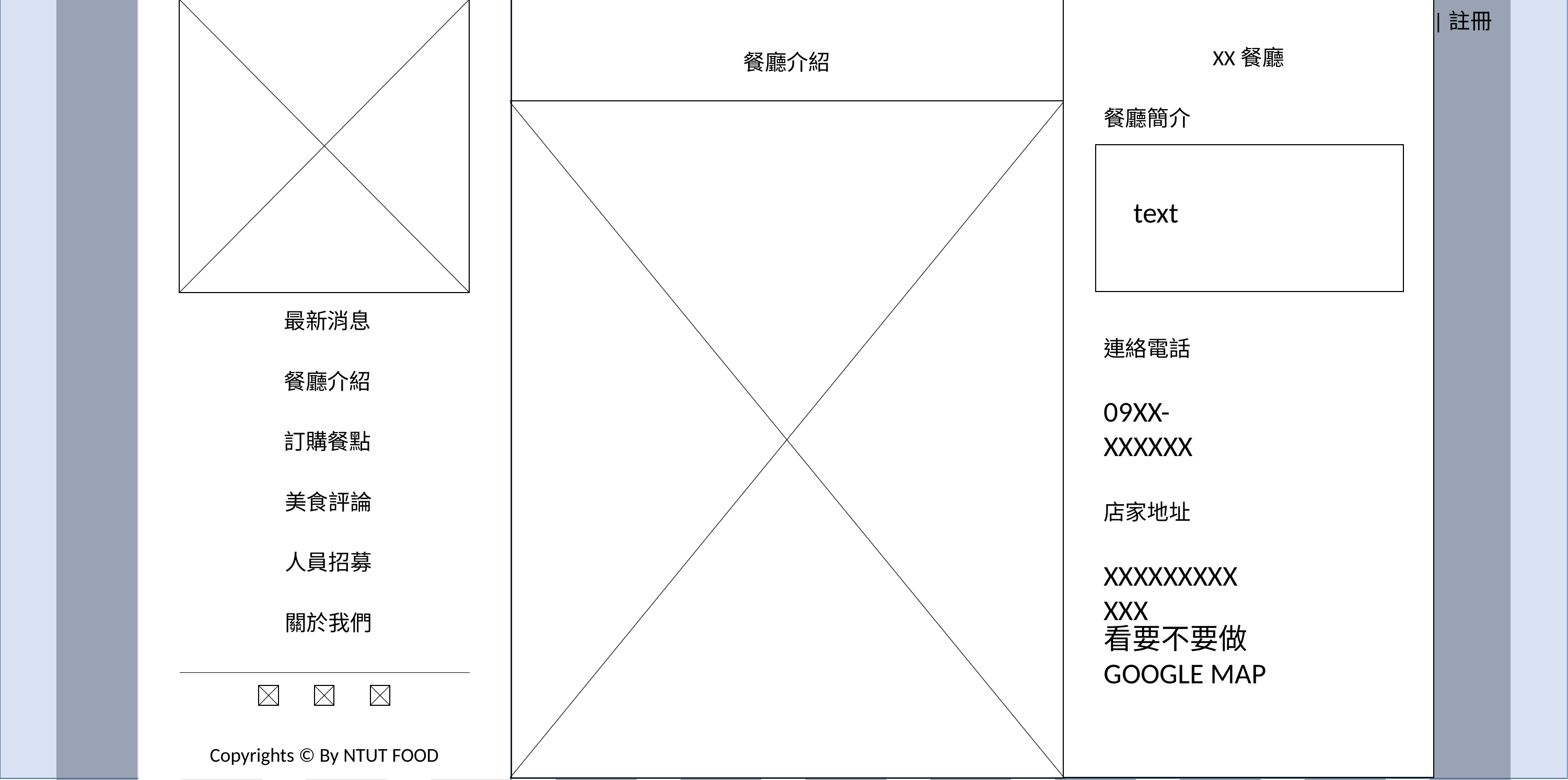

背景:大圖片 1920*955

XX餐廳
餐廳簡介

text
連絡電話
09XX-XXXXXX
店家地址
XXXXXXXXXXXX
看要不要做GOOGLE MAP

餐廳介紹

最新消息
餐廳介紹
訂購餐點
美食評論
人員招募
關於我們

Copyrights © By NTUT FOOD

登入|註冊
餐廳圖片可以左右切換，點擊跳出介紹